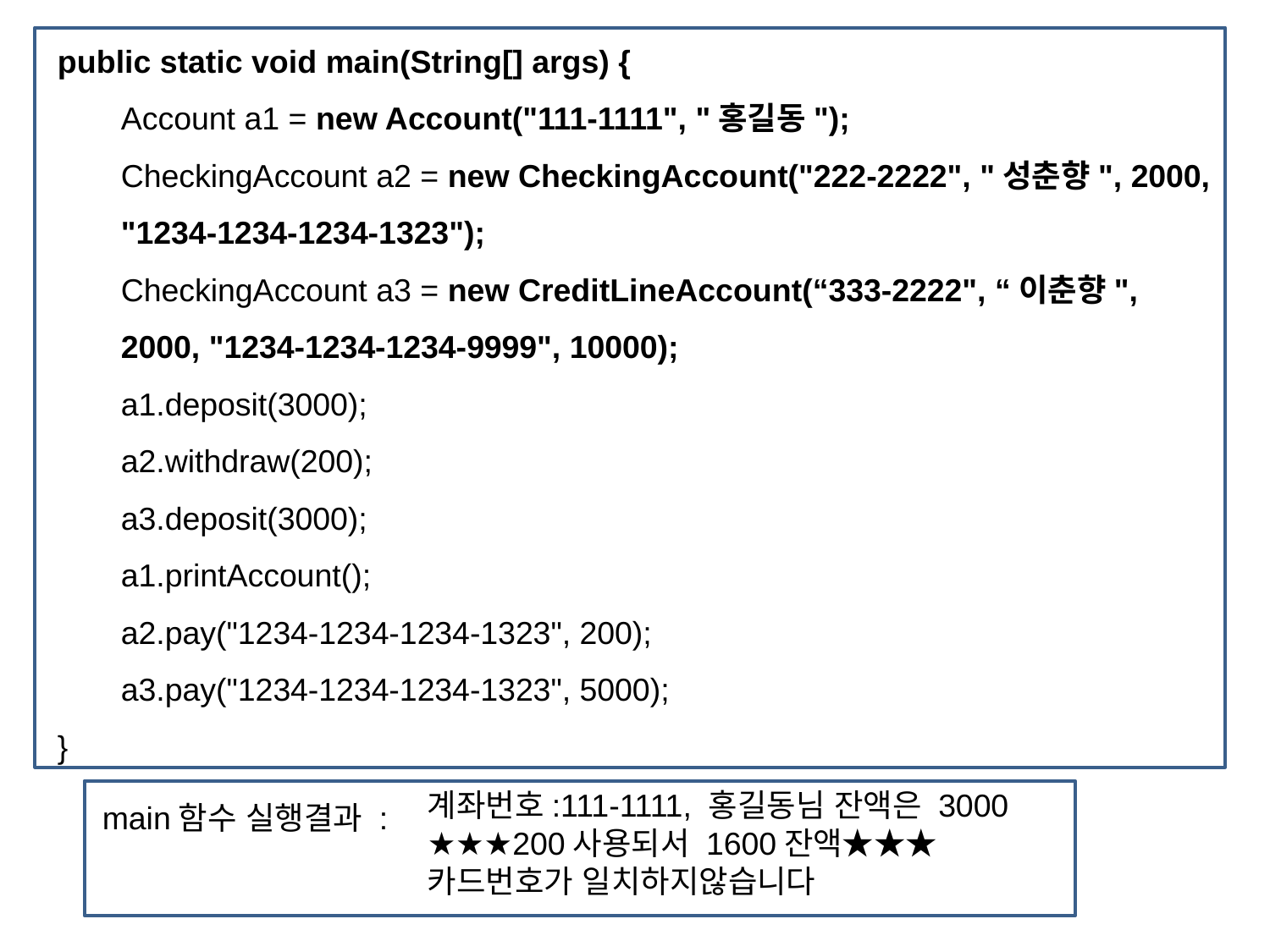

public static void main(String[] args) {
Account a1 = new Account("111-1111", "홍길동");
CheckingAccount a2 = new CheckingAccount("222-2222", "성춘향", 2000, "1234-1234-1234-1323");
CheckingAccount a3 = new CreditLineAccount(“333-2222", “이춘향", 2000, "1234-1234-1234-9999", 10000);
a1.deposit(3000);
a2.withdraw(200);
a3.deposit(3000);
a1.printAccount();
a2.pay("1234-1234-1234-1323", 200);
a3.pay("1234-1234-1234-1323", 5000);
}

계좌번호:111-1111, 홍길동님 잔액은 3000
★★★200사용되서 1600잔액★★★
카드번호가 일치하지않습니다

main함수 실행결과 :